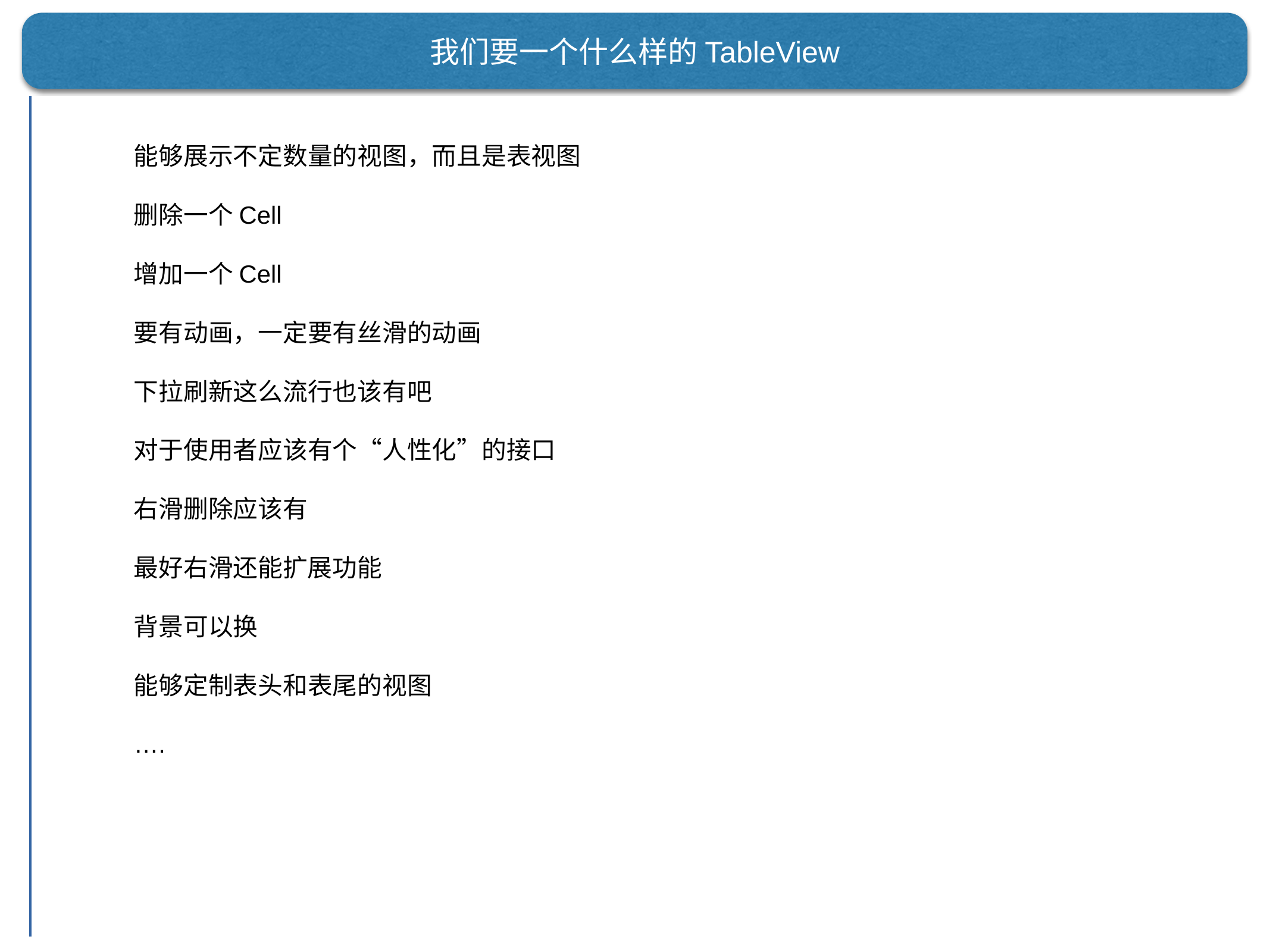

我们要一个什么样的TableView

能够展示不定数量的视图，而且是表视图
删除一个Cell
增加一个Cell
要有动画，一定要有丝滑的动画
下拉刷新这么流行也该有吧
对于使用者应该有个“人性化”的接口
右滑删除应该有
最好右滑还能扩展功能
背景可以换
能够定制表头和表尾的视图
….